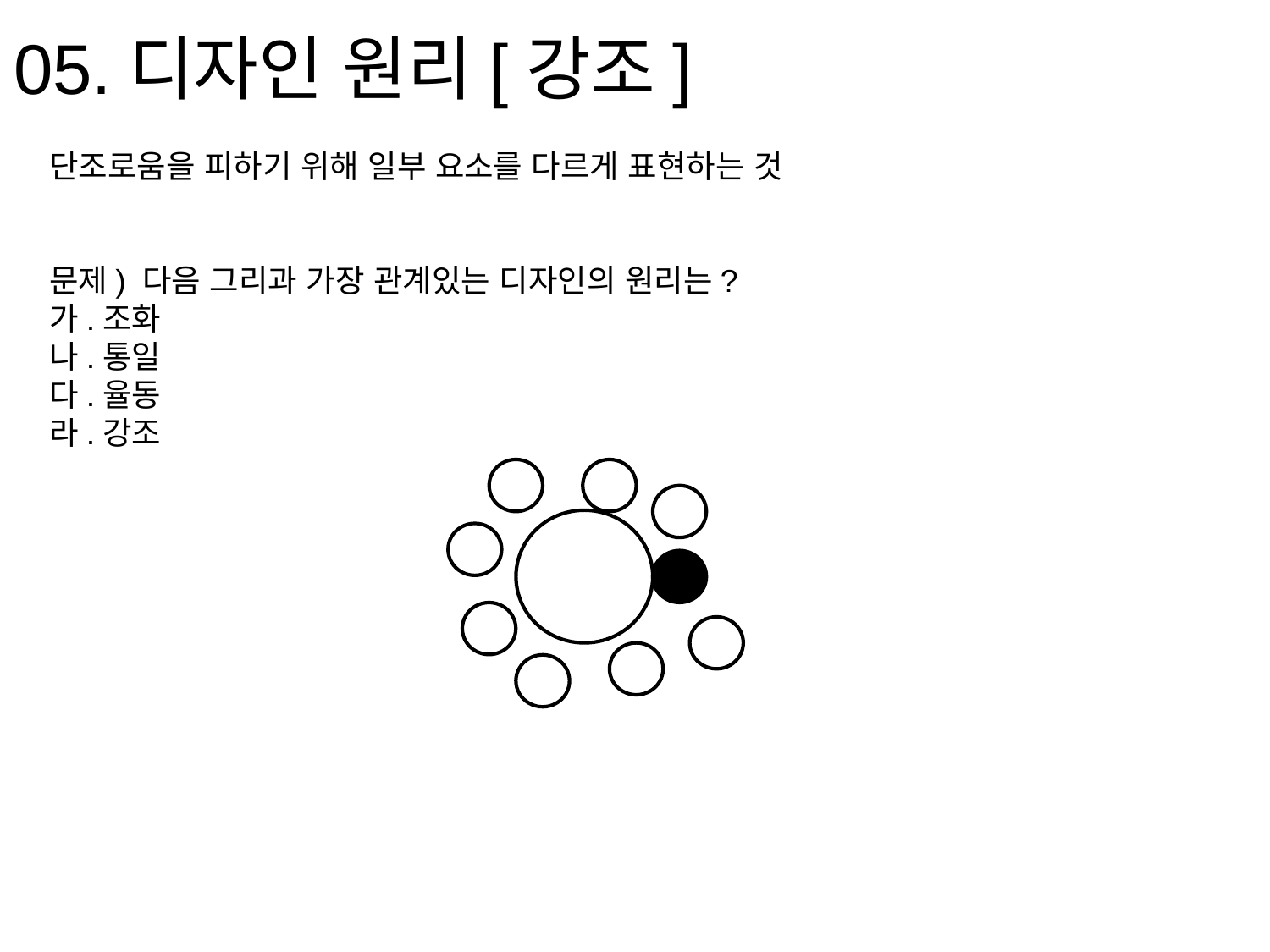

# 05.디자인 원리[강조]
단조로움을 피하기 위해 일부 요소를 다르게 표현하는 것

문제) 다음 그리과 가장 관계있는 디자인의 원리는?
가.조화
나.통일
다.율동
라.강조